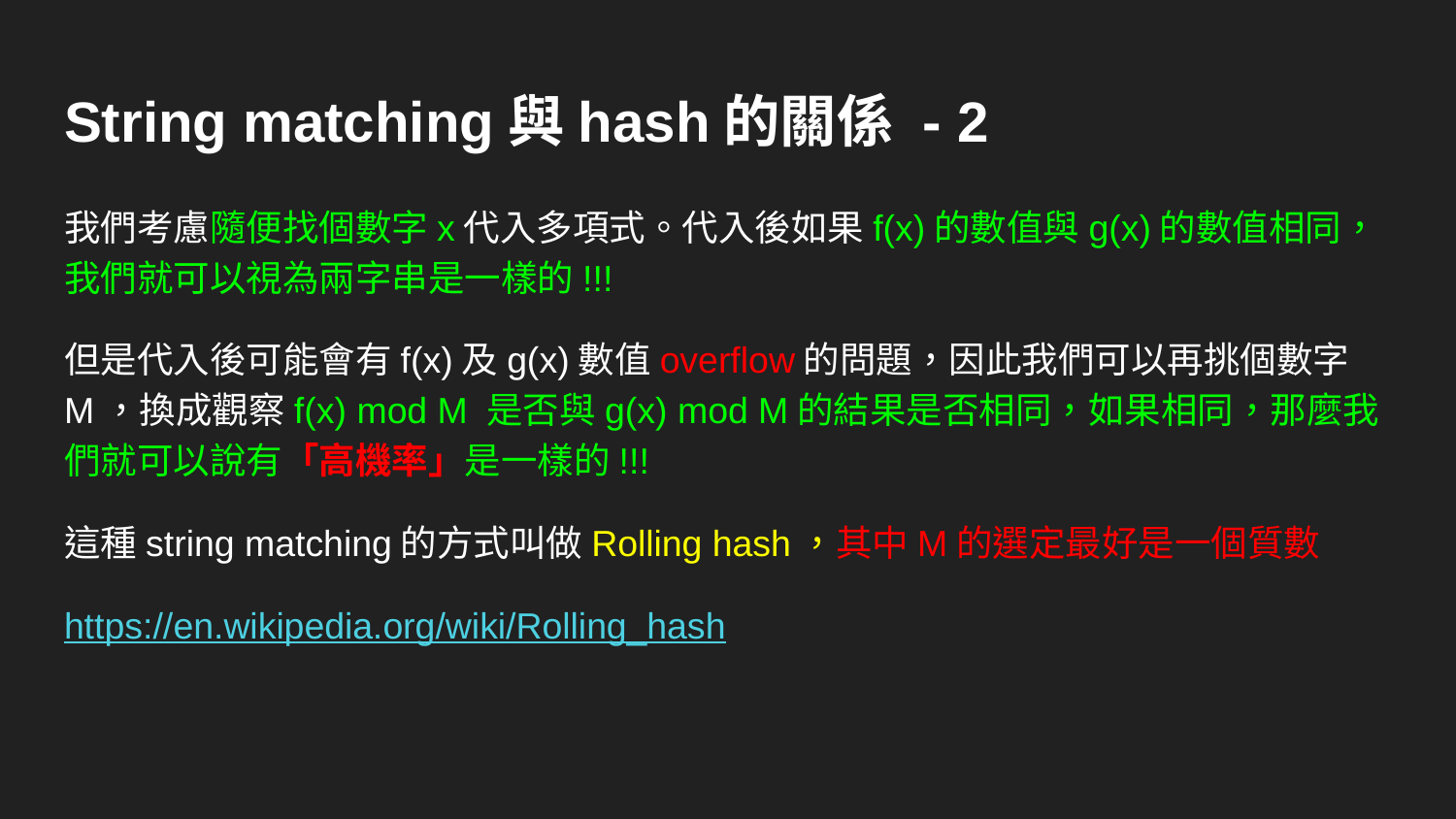

# String matching與hash的關係 - 2
我們考慮隨便找個數字x代入多項式。代入後如果f(x)的數值與g(x)的數值相同，我們就可以視為兩字串是一樣的!!!
但是代入後可能會有f(x)及g(x)數值overflow的問題，因此我們可以再挑個數字M，換成觀察f(x) mod M 是否與g(x) mod M的結果是否相同，如果相同，那麼我們就可以說有「高機率」是一樣的!!!
這種string matching的方式叫做Rolling hash，其中M的選定最好是一個質數
https://en.wikipedia.org/wiki/Rolling_hash